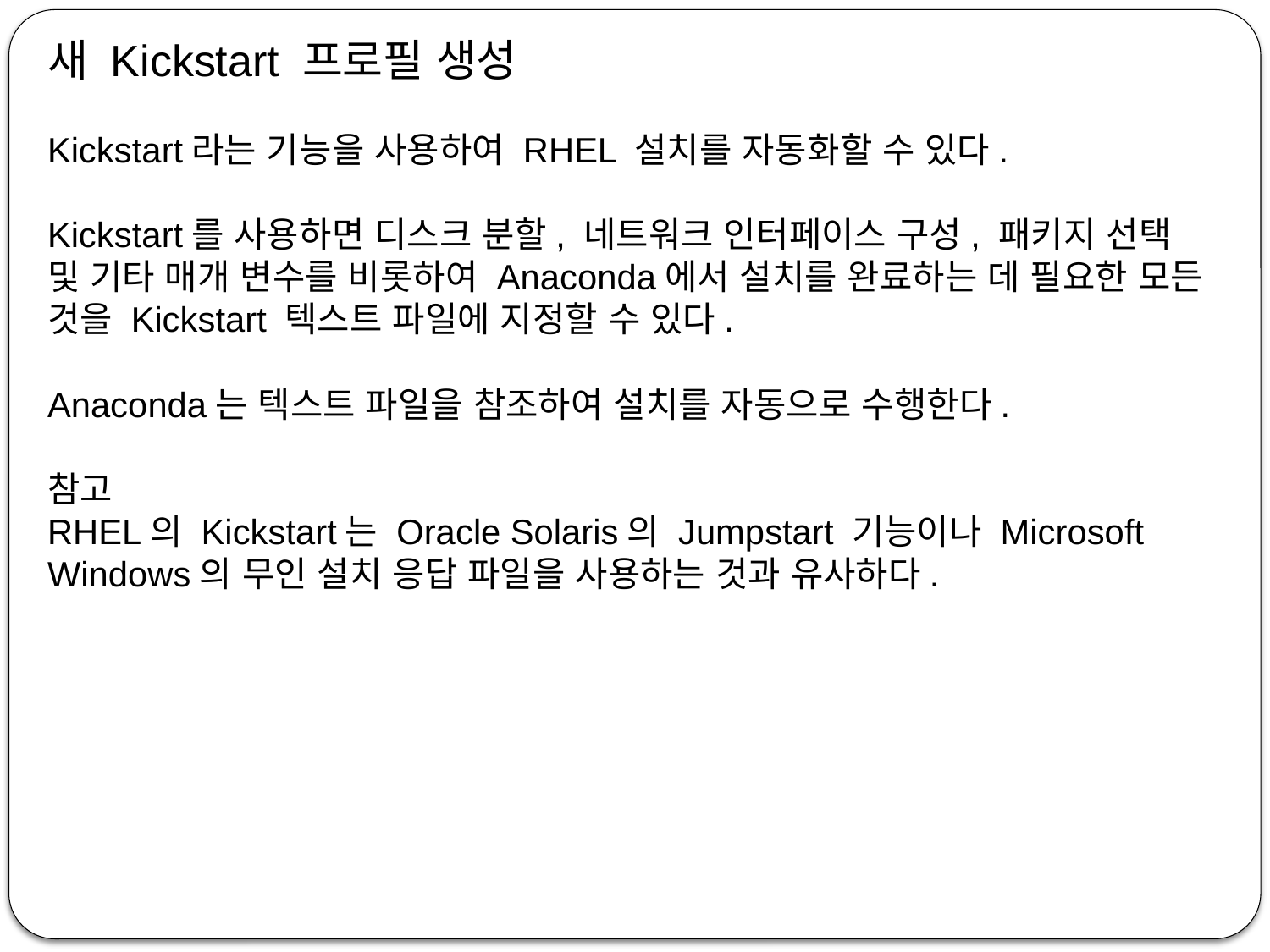

새 Kickstart 프로필 생성

Kickstart라는 기능을 사용하여 RHEL 설치를 자동화할 수 있다.

Kickstart를 사용하면 디스크 분할, 네트워크 인터페이스 구성, 패키지 선택 및 기타 매개 변수를 비롯하여 Anaconda에서 설치를 완료하는 데 필요한 모든 것을 Kickstart 텍스트 파일에 지정할 수 있다.

Anaconda는 텍스트 파일을 참조하여 설치를 자동으로 수행한다.

참고
RHEL의 Kickstart는 Oracle Solaris의 Jumpstart 기능이나 Microsoft Windows의 무인 설치 응답 파일을 사용하는 것과 유사하다.